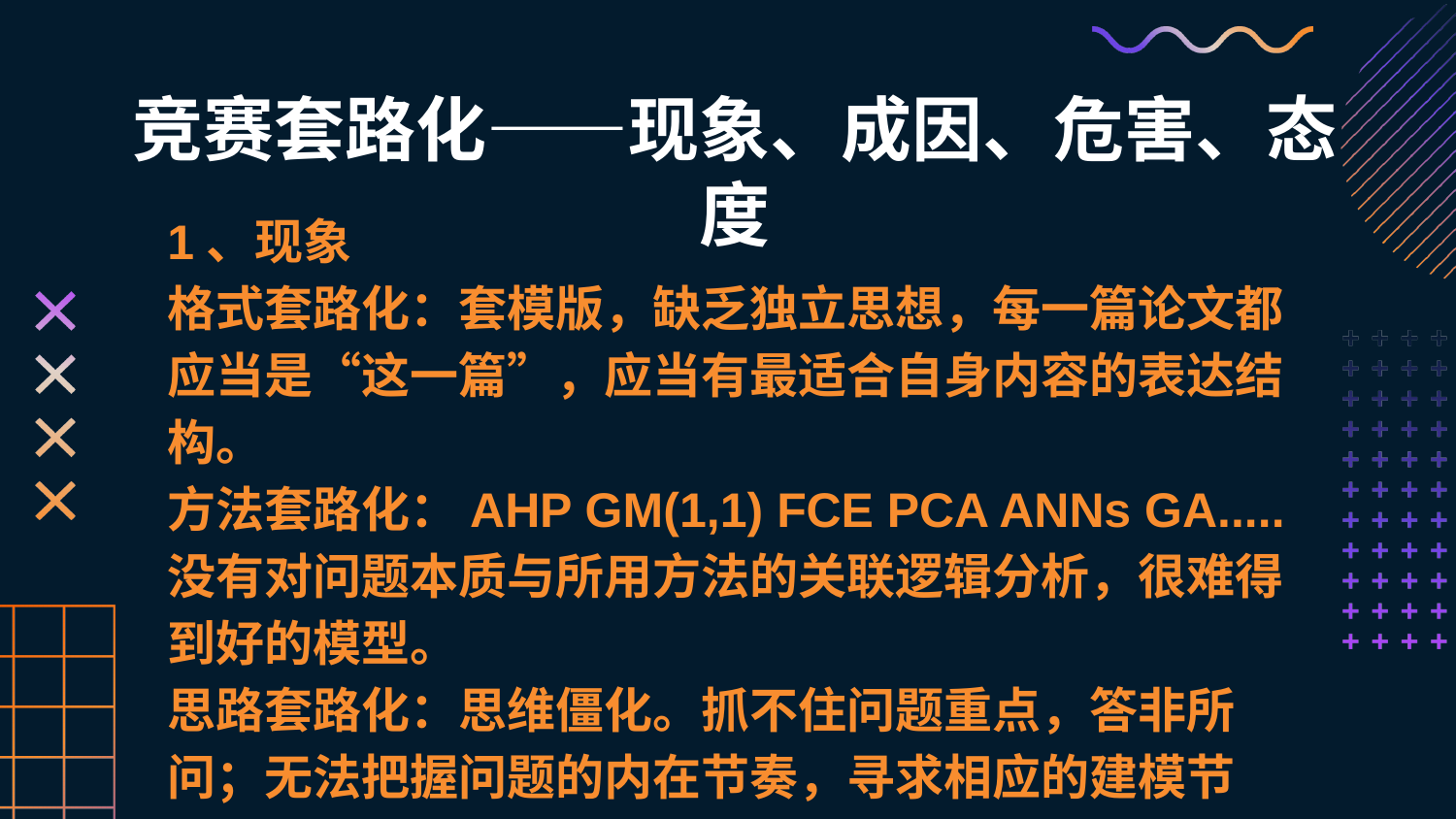

# 竞赛套路化——现象、成因、危害、态度
1、现象
格式套路化：套模版，缺乏独立思想，每一篇论文都应当是“这一篇”，应当有最适合自身内容的表达结构。
方法套路化：AHP GM(1,1) FCE PCA ANNs GA..... 没有对问题本质与所用方法的关联逻辑分析，很难得到好的模型。
思路套路化：思维僵化。抓不住问题重点，答非所问；无法把握问题的内在节奏，寻求相应的建模节奏。